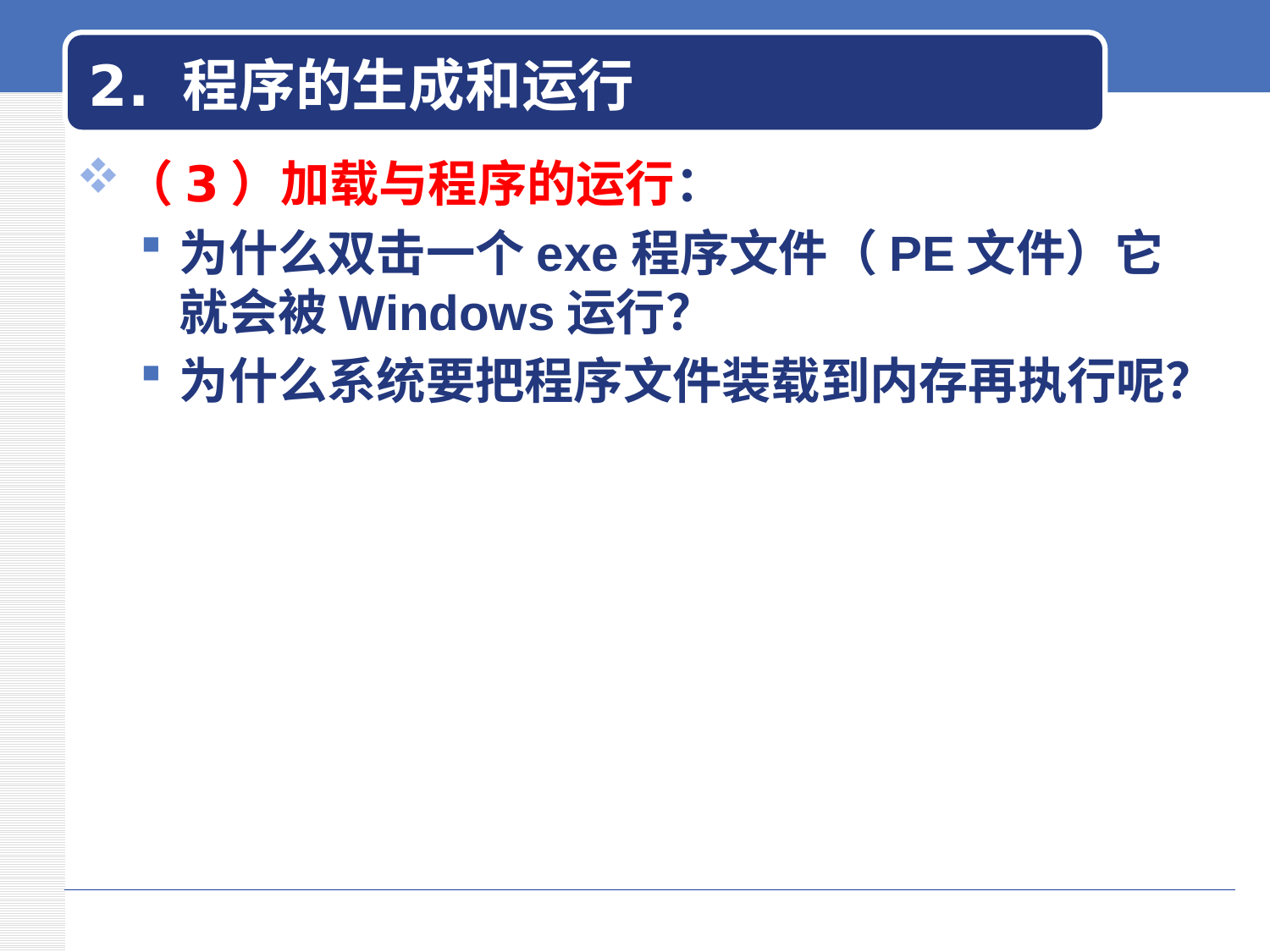

# 2. 程序的生成和运行
（3）加载与程序的运行：
为什么双击一个exe程序文件（PE文件）它就会被Windows运行？
为什么系统要把程序文件装载到内存再执行呢？